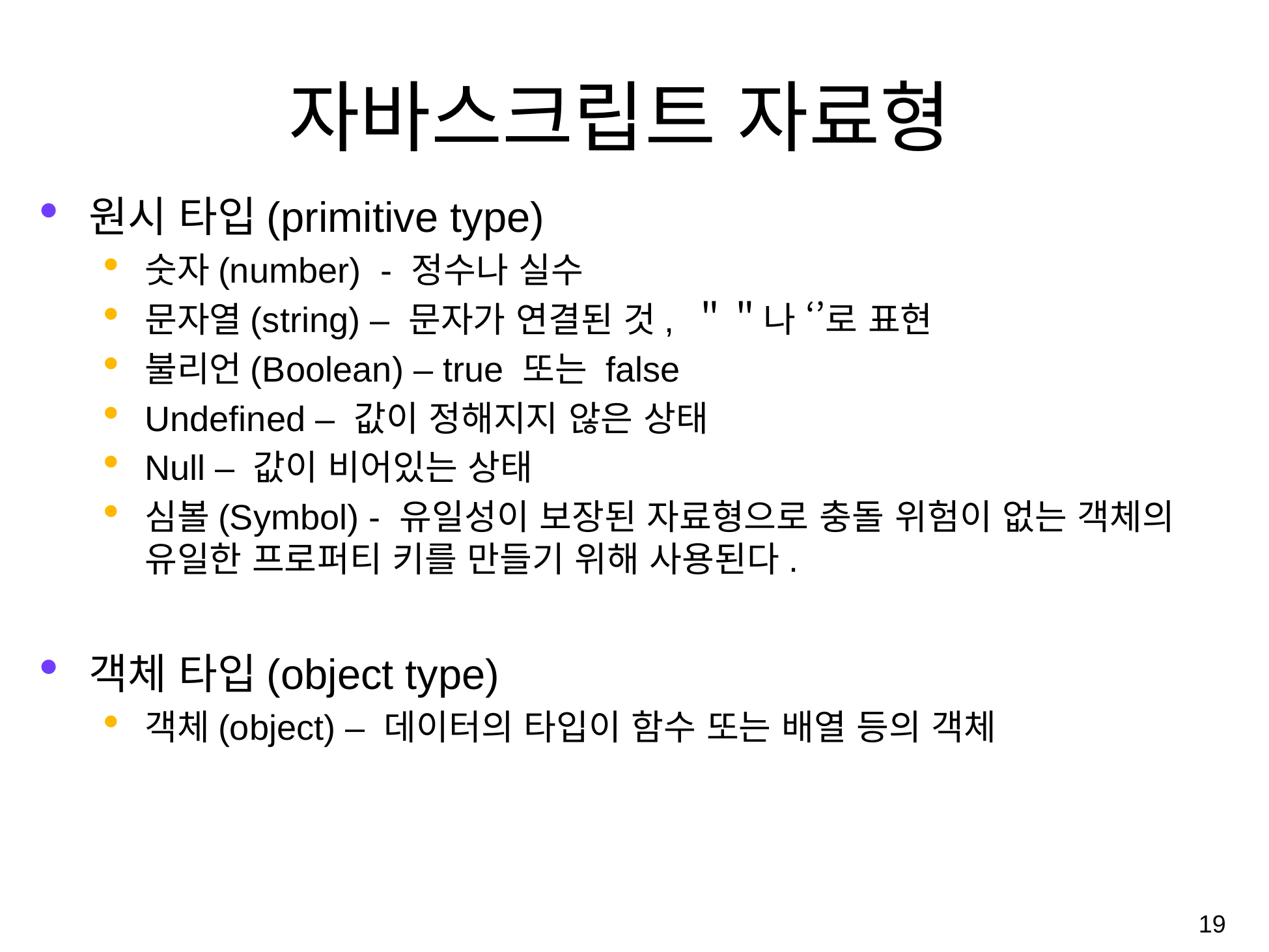

# 자바스크립트 자료형
원시 타입(primitive type)
숫자(number)  - 정수나 실수
문자열(string) – 문자가 연결된 것, ＂＂나 ‘’로 표현
불리언(Boolean) – true 또는 false
Undefined – 값이 정해지지 않은 상태
Null – 값이 비어있는 상태
심볼(Symbol) - 유일성이 보장된 자료형으로 충돌 위험이 없는 객체의 유일한 프로퍼티 키를 만들기 위해 사용된다.

객체 타입(object type)
객체(object) – 데이터의 타입이 함수 또는 배열 등의 객체
19